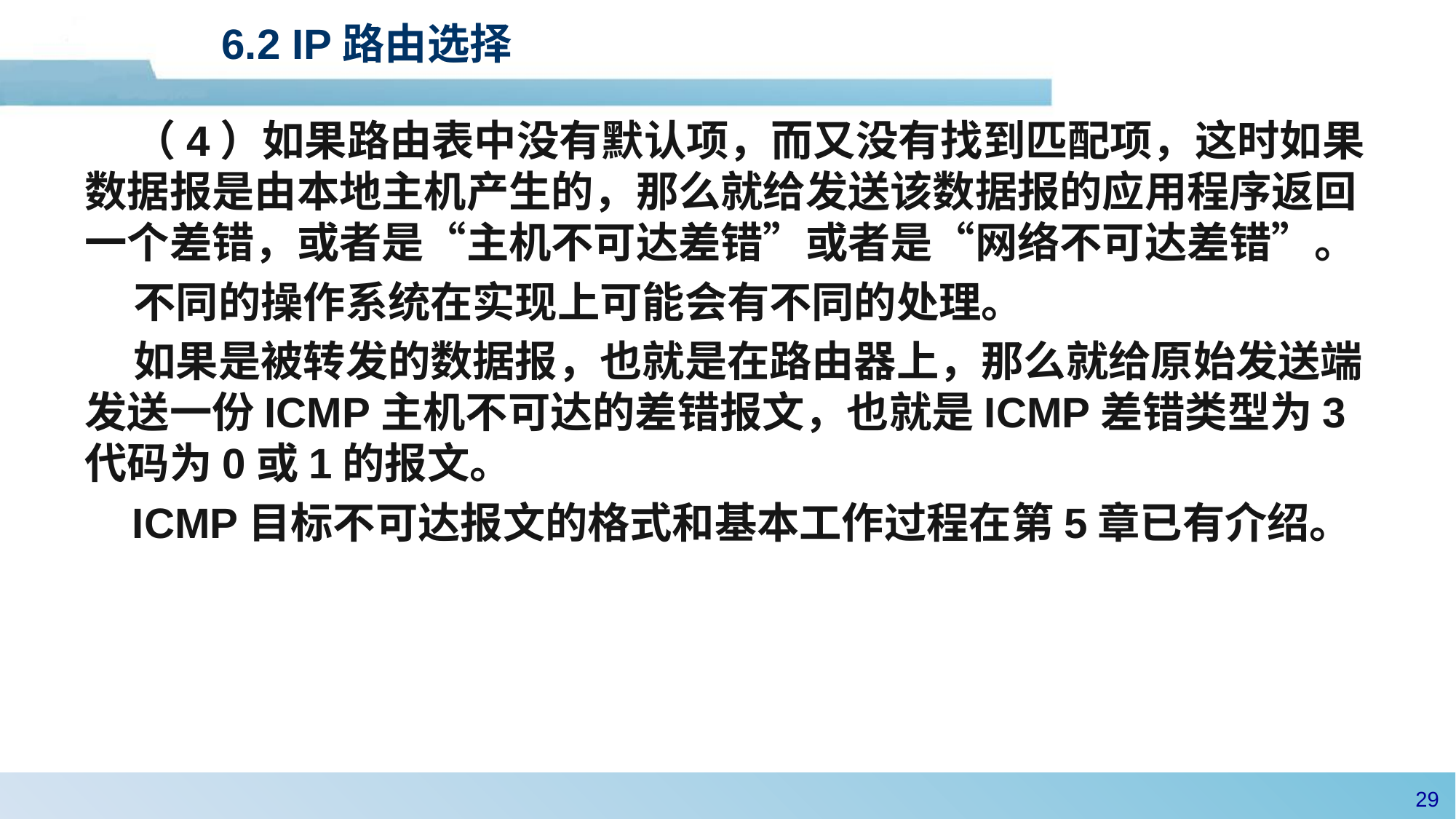

6.2 IP路由选择
    （4）如果路由表中没有默认项，而又没有找到匹配项，这时如果数据报是由本地主机产生的，那么就给发送该数据报的应用程序返回一个差错，或者是“主机不可达差错”或者是“网络不可达差错”。
    不同的操作系统在实现上可能会有不同的处理。
    如果是被转发的数据报，也就是在路由器上，那么就给原始发送端发送一份ICMP主机不可达的差错报文，也就是ICMP差错类型为3代码为0或1的报文。
    ICMP目标不可达报文的格式和基本工作过程在第5章已有介绍。
29